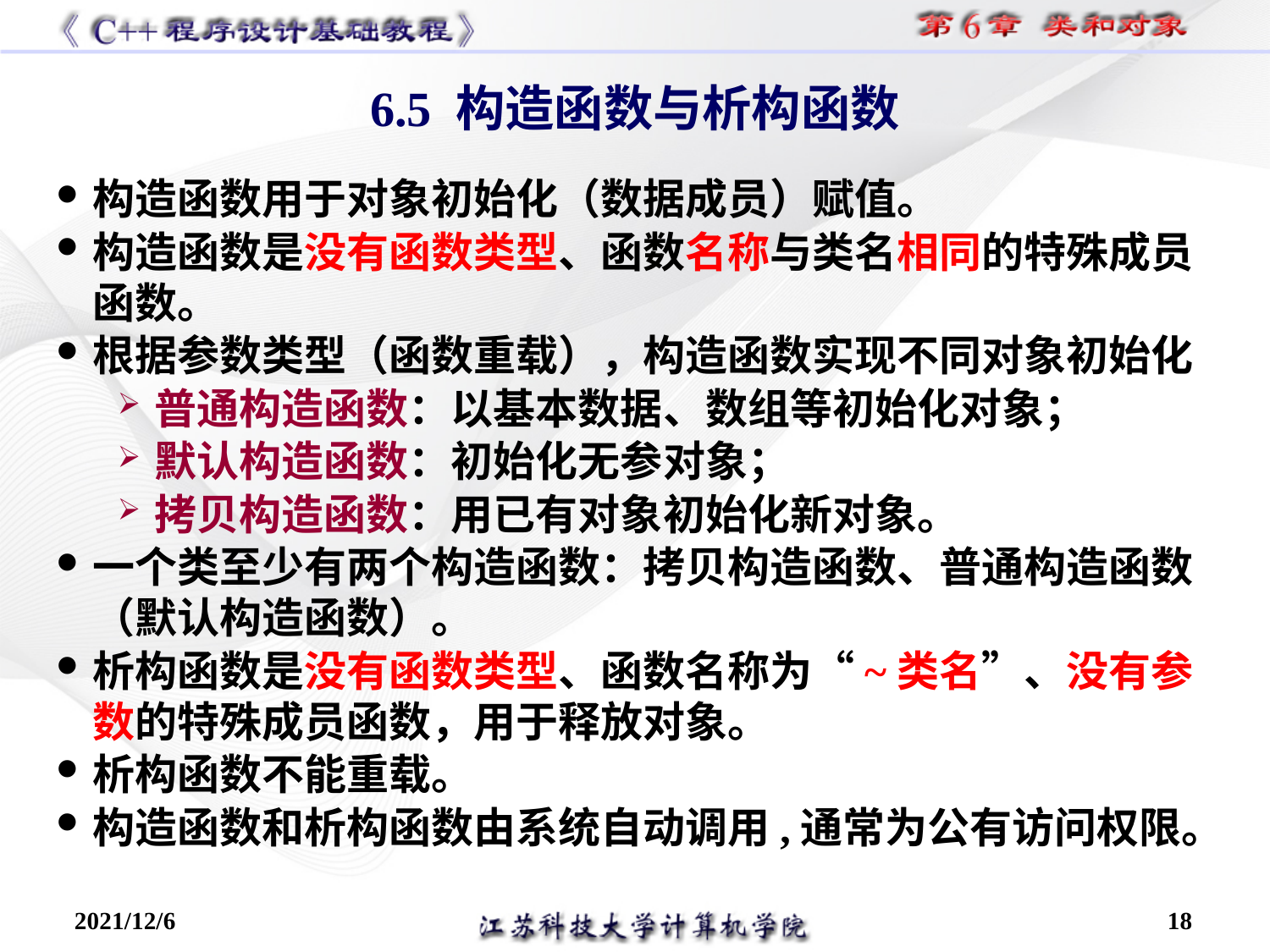

构造函数用于对象初始化（数据成员）赋值。
构造函数是没有函数类型、函数名称与类名相同的特殊成员函数。
根据参数类型（函数重载），构造函数实现不同对象初始化
普通构造函数：以基本数据、数组等初始化对象；
默认构造函数：初始化无参对象；
拷贝构造函数：用已有对象初始化新对象。
一个类至少有两个构造函数：拷贝构造函数、普通构造函数（默认构造函数）。
析构函数是没有函数类型、函数名称为“~类名”、没有参数的特殊成员函数，用于释放对象。
析构函数不能重载。
构造函数和析构函数由系统自动调用,通常为公有访问权限。
6.5 构造函数与析构函数